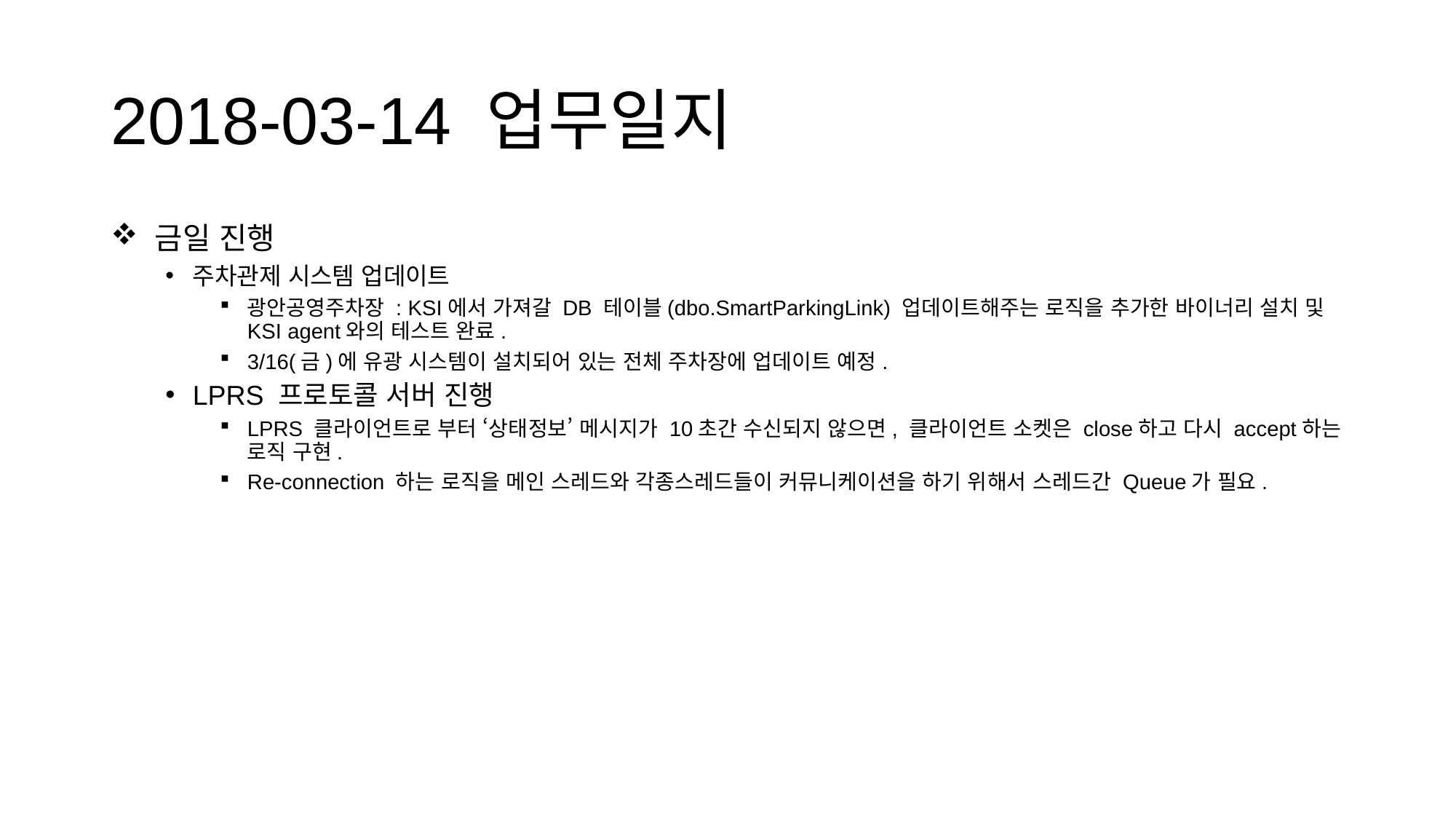

# 2018-03-14 업무일지
 금일 진행
주차관제 시스템 업데이트
광안공영주차장 : KSI에서 가져갈 DB 테이블(dbo.SmartParkingLink) 업데이트해주는 로직을 추가한 바이너리 설치 및 KSI agent와의 테스트 완료.
3/16(금)에 유광 시스템이 설치되어 있는 전체 주차장에 업데이트 예정.
LPRS 프로토콜 서버 진행
LPRS 클라이언트로 부터 ‘상태정보’ 메시지가 10초간 수신되지 않으면, 클라이언트 소켓은 close하고 다시 accept하는 로직 구현.
Re-connection 하는 로직을 메인 스레드와 각종스레드들이 커뮤니케이션을 하기 위해서 스레드간 Queue가 필요.